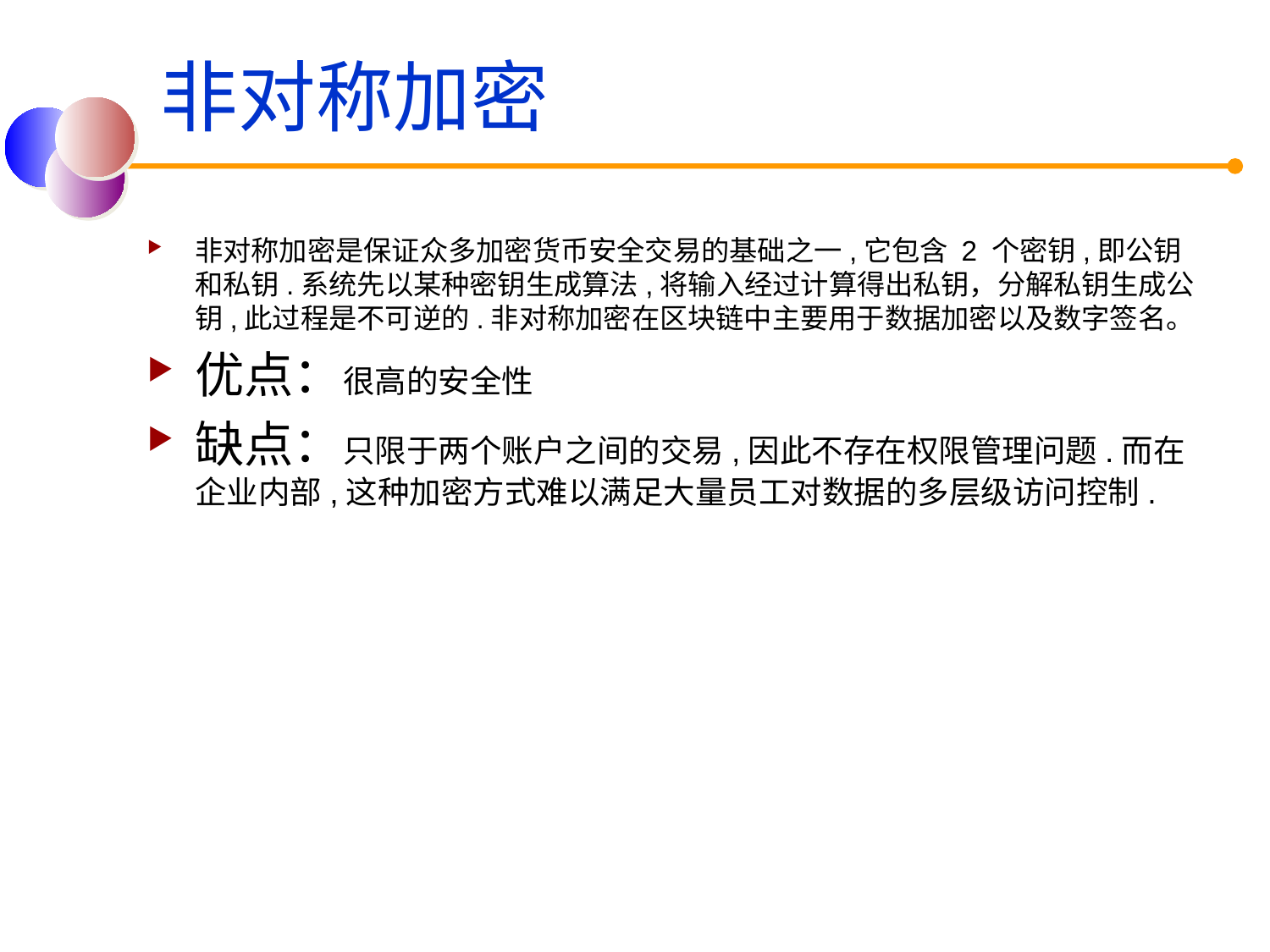

非对称加密

非对称加密是保证众多加密货币安全交易的基础之一,它包含 2 个密钥,即公钥和私钥.系统先以某种密钥生成算法,将输入经过计算得出私钥，分解私钥生成公钥,此过程是不可逆的.非对称加密在区块链中主要用于数据加密以及数字签名。
优点：很高的安全性
缺点：只限于两个账户之间的交易,因此不存在权限管理问题.而在企业内部,这种加密方式难以满足大量员工对数据的多层级访问控制.
4